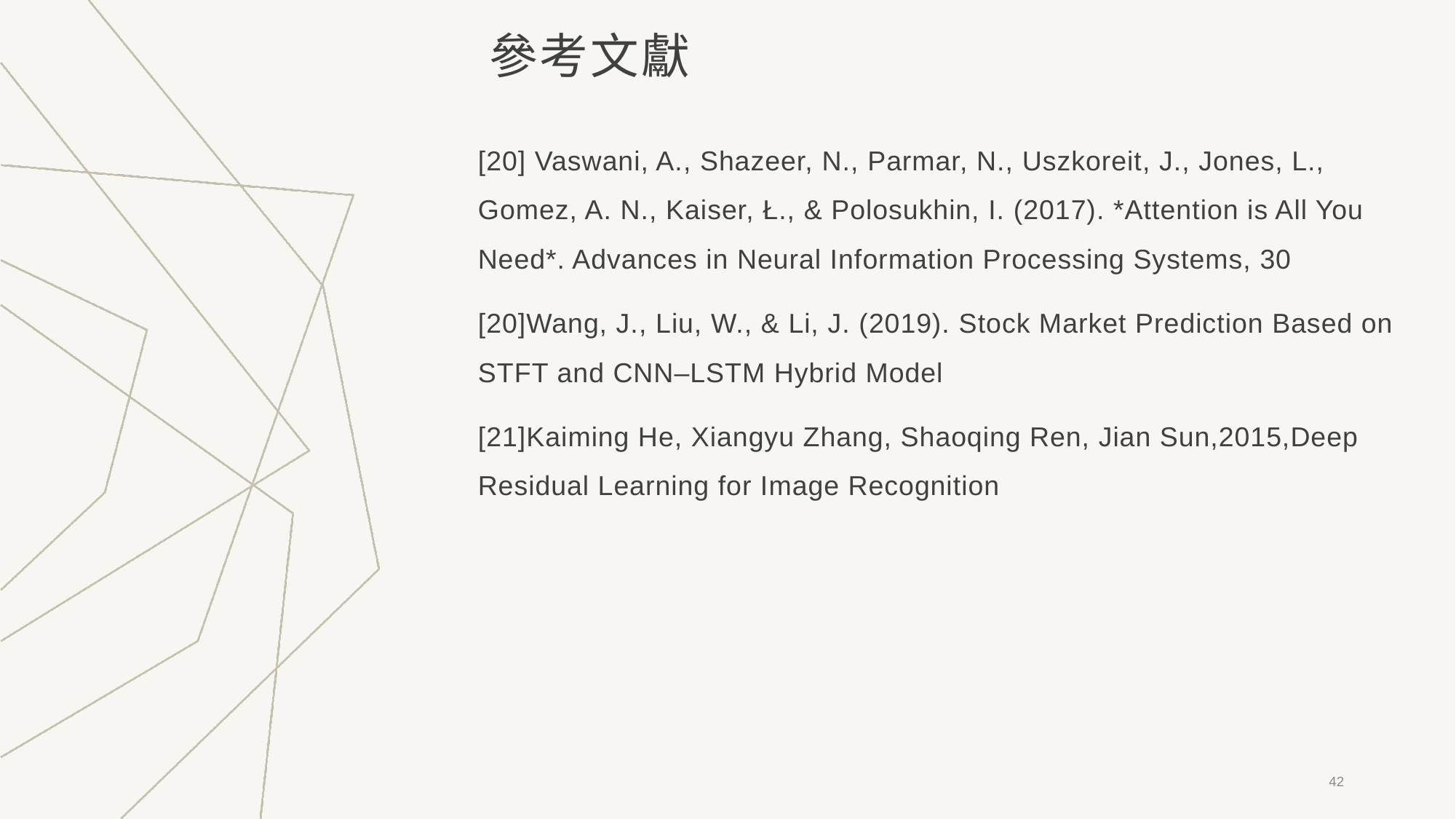

# 參考文獻
[20] Vaswani, A., Shazeer, N., Parmar, N., Uszkoreit, J., Jones, L., Gomez, A. N., Kaiser, Ł., & Polosukhin, I. (2017). *Attention is All You Need*. Advances in Neural Information Processing Systems, 30
[20]Wang, J., Liu, W., & Li, J. (2019). Stock Market Prediction Based on STFT and CNN–LSTM Hybrid Model
[21]Kaiming He, Xiangyu Zhang, Shaoqing Ren, Jian Sun,2015,Deep Residual Learning for Image Recognition
42